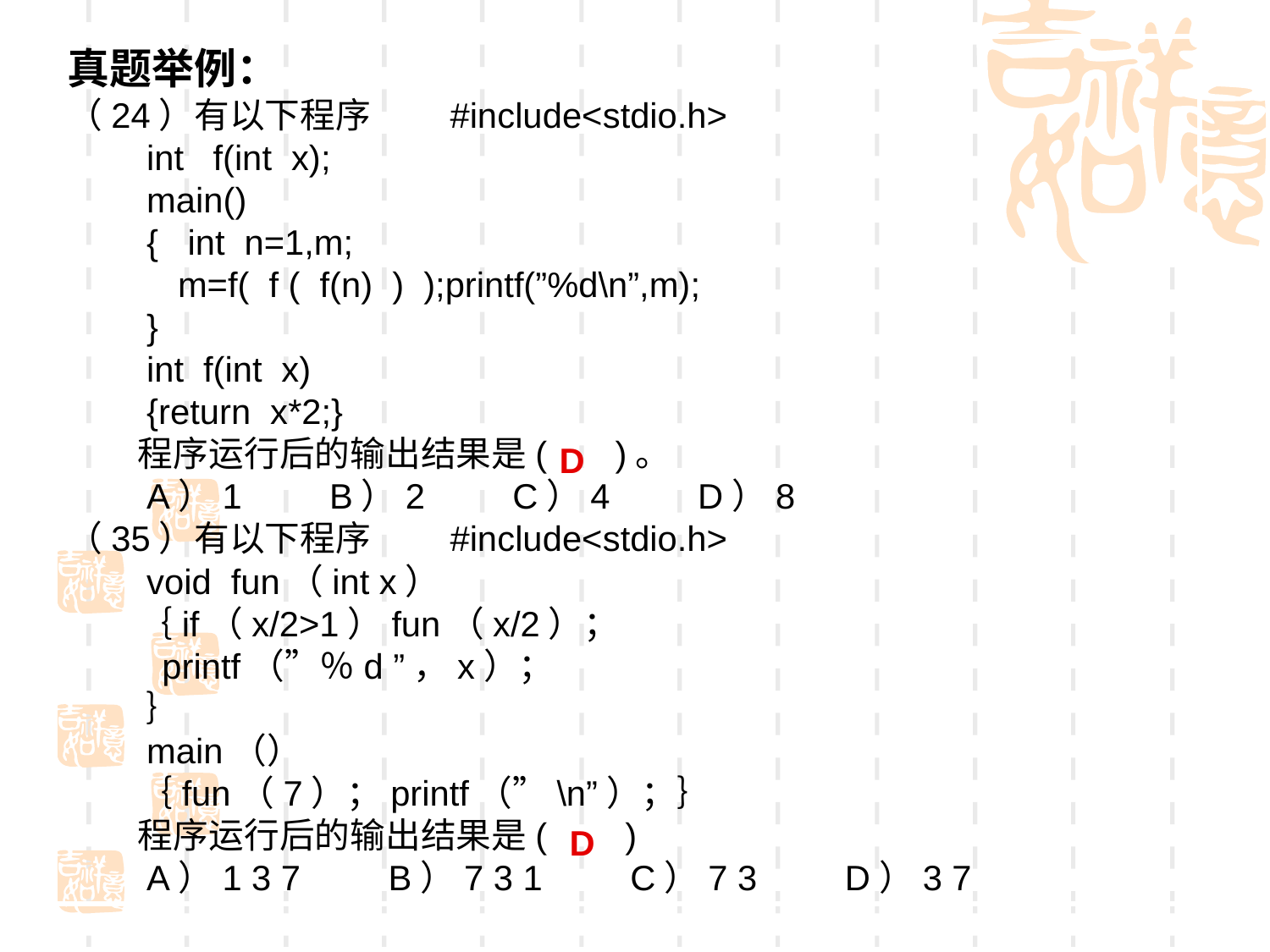

真题举例：
（24）有以下程序　　#include<stdio.h>
　　int   f(int  x);
　　main()
　　{   int  n=1,m;
　  　  m=f(  f (  f(n)  )  );printf(”%d\n”,m);
　　}
　　int  f(int  x)
　　{return  x*2;}
　　程序运行后的输出结果是(       )。
　　A）1　　B）2　　C）4　　D）8
（35）有以下程序　　#include<stdio.h>
　　void  fun（int x）
　　｛if（x/2>1）fun（x/2）；
　　  printf（”％d ”，x）；
　　 ｝
　　main（）
　　｛fun（7）；printf（”\n”）；｝
　　程序运行后的输出结果是(        )
　　A）1 3 7　　B）7 3 1　　C）7 3　　D）3 7
D
D